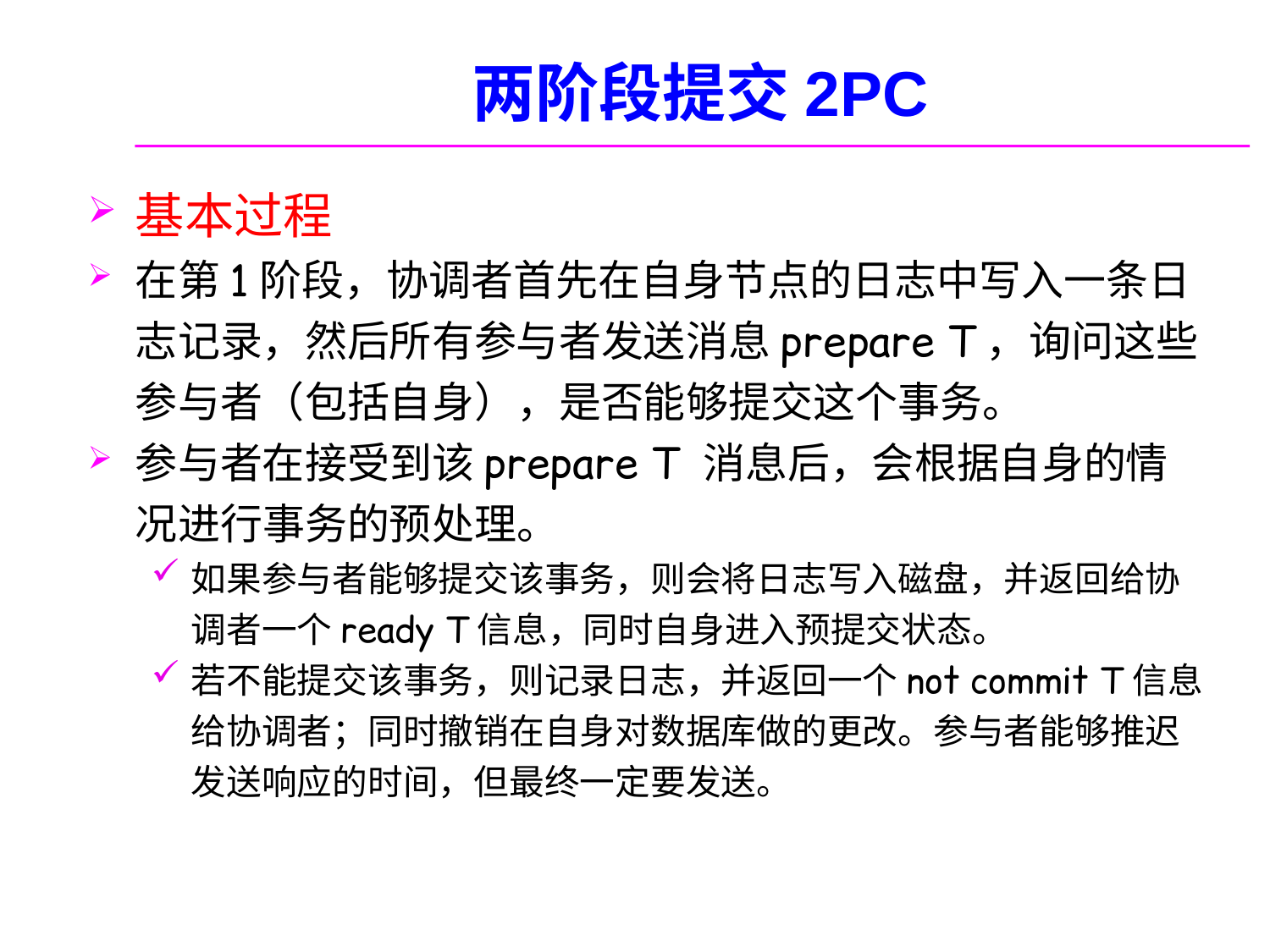

# 两阶段提交2PC
基本过程
在第1阶段，协调者首先在自身节点的日志中写入一条日志记录，然后所有参与者发送消息prepare T，询问这些参与者（包括自身），是否能够提交这个事务。
参与者在接受到该prepare T 消息后，会根据自身的情况进行事务的预处理。
如果参与者能够提交该事务，则会将日志写入磁盘，并返回给协调者一个ready T信息，同时自身进入预提交状态。
若不能提交该事务，则记录日志，并返回一个not commit T信息给协调者；同时撤销在自身对数据库做的更改。参与者能够推迟发送响应的时间，但最终一定要发送。
22